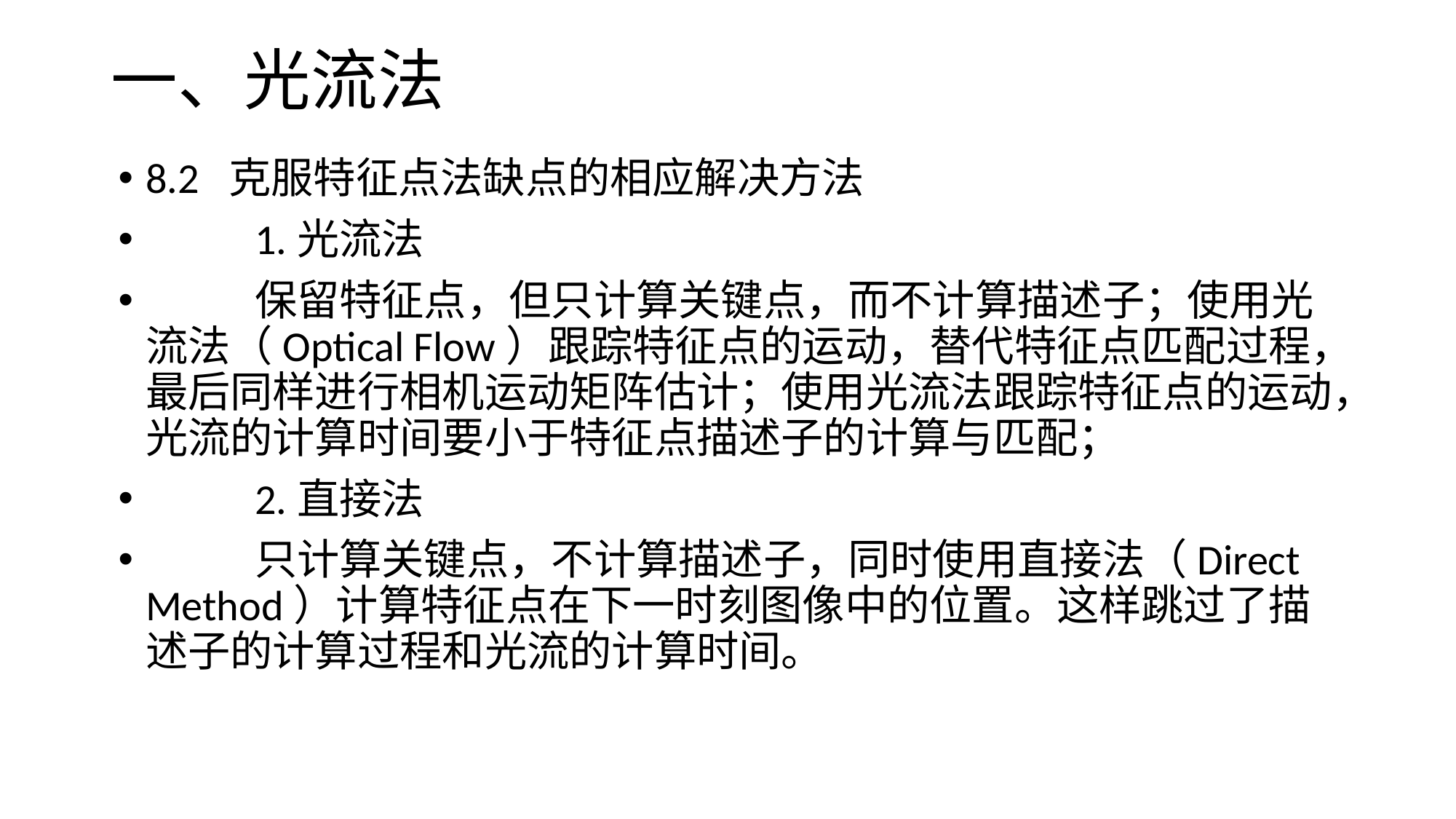

# 一、光流法
8.2  克服特征点法缺点的相应解决方法
	1.光流法
	保留特征点，但只计算关键点，而不计算描述子；使用光流法（Optical Flow）跟踪特征点的运动，替代特征点匹配过程，最后同样进行相机运动矩阵估计；使用光流法跟踪特征点的运动，光流的计算时间要小于特征点描述子的计算与匹配；
	2.直接法
	只计算关键点，不计算描述子，同时使用直接法（Direct Method）计算特征点在下一时刻图像中的位置。这样跳过了描述子的计算过程和光流的计算时间。